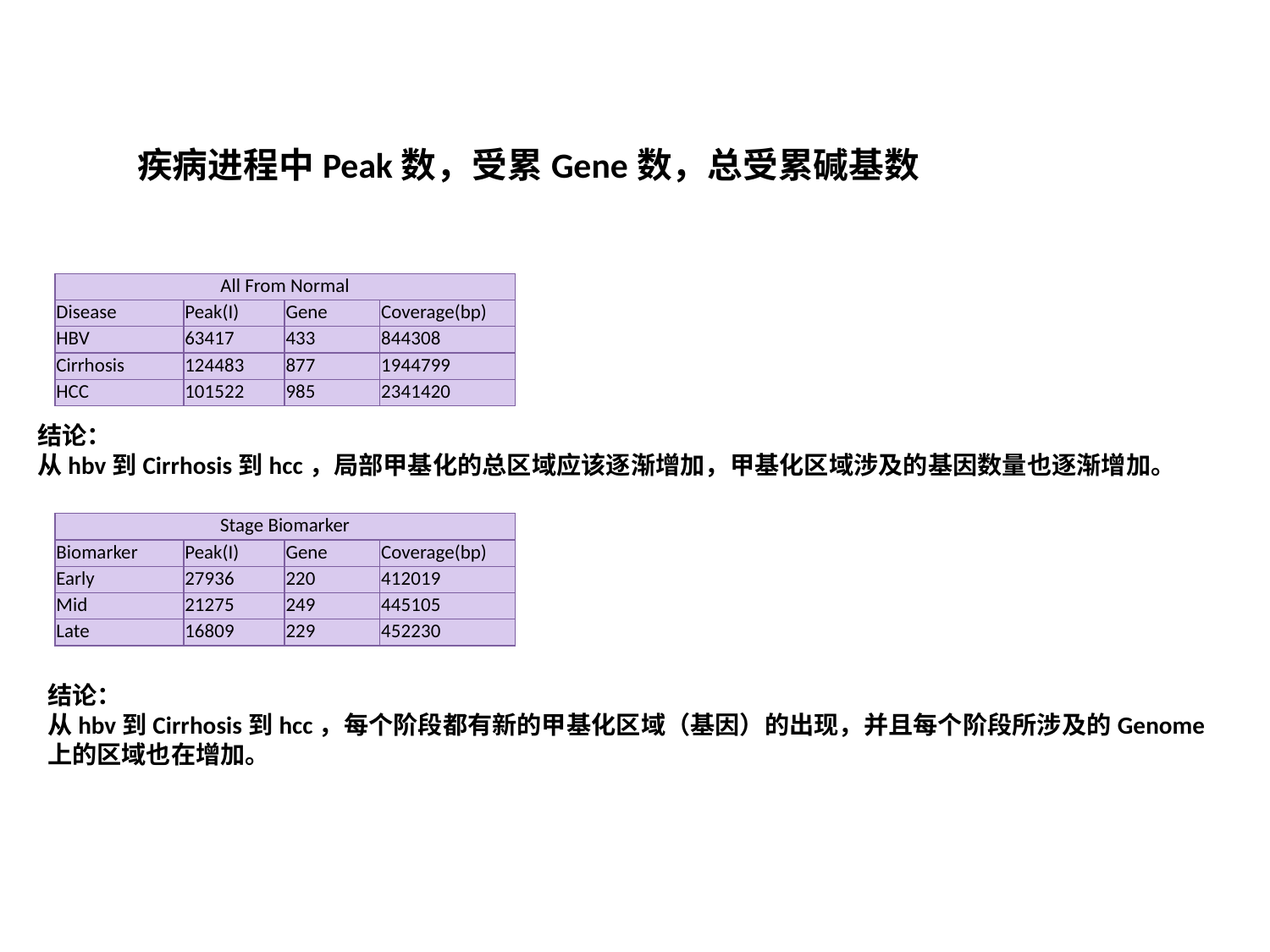

疾病进程中Peak数，受累Gene数，总受累碱基数
| All From Normal |  |  |  |
| --- | --- | --- | --- |
| Disease | Peak(I) | Gene | Coverage(bp) |
| HBV | 63417 | 433 | 844308 |
| Cirrhosis | 124483 | 877 | 1944799 |
| HCC | 101522 | 985 | 2341420 |
结论：
从hbv到Cirrhosis到hcc，局部甲基化的总区域应该逐渐增加，甲基化区域涉及的基因数量也逐渐增加。
| Stage Biomarker |  |  |  |
| --- | --- | --- | --- |
| Biomarker | Peak(I) | Gene | Coverage(bp) |
| Early | 27936 | 220 | 412019 |
| Mid | 21275 | 249 | 445105 |
| Late | 16809 | 229 | 452230 |
结论：
从hbv到Cirrhosis到hcc，每个阶段都有新的甲基化区域（基因）的出现，并且每个阶段所涉及的Genome上的区域也在增加。